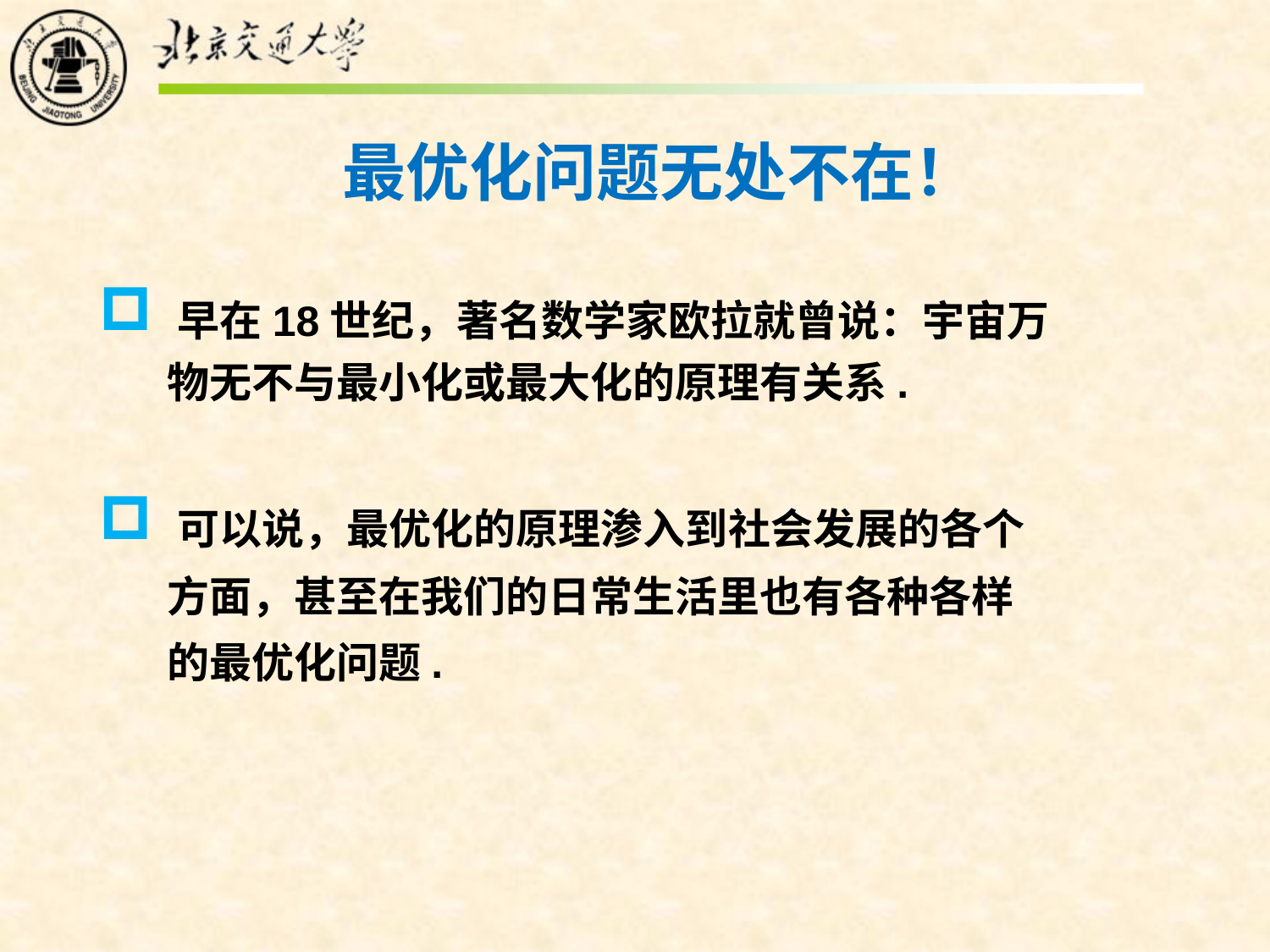

最优化问题无处不在！

 早在18世纪，著名数学家欧拉就曾说：宇宙万
      物无不与最小化或最大化的原理有关系.

 可以说，最优化的原理渗入到社会发展的各个
      方面，甚至在我们的日常生活里也有各种各样
      的最优化问题.